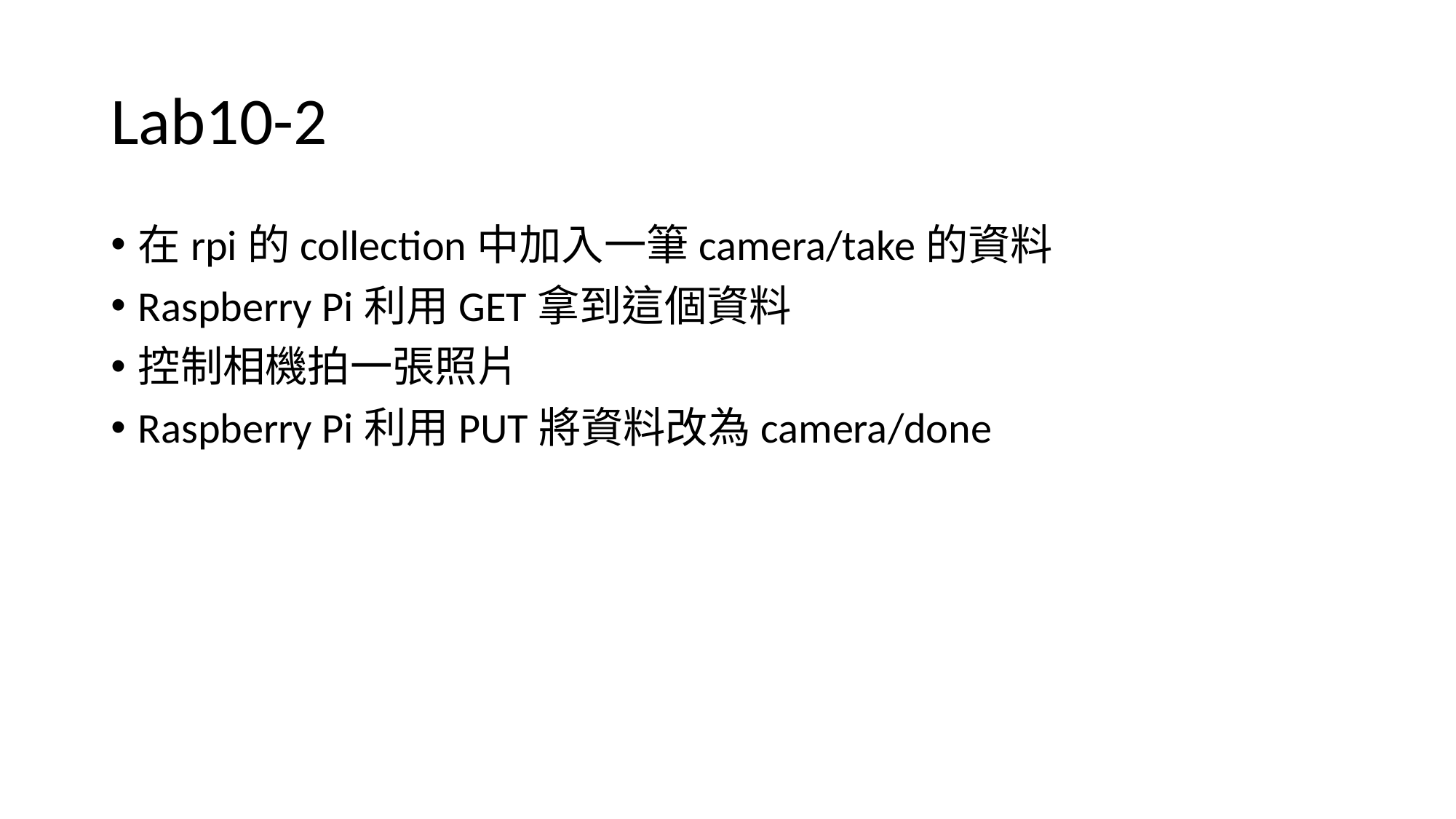

# Lab10-2
在rpi的collection中加入一筆camera/take的資料
Raspberry Pi利用GET拿到這個資料
控制相機拍一張照片
Raspberry Pi利用PUT將資料改為camera/done